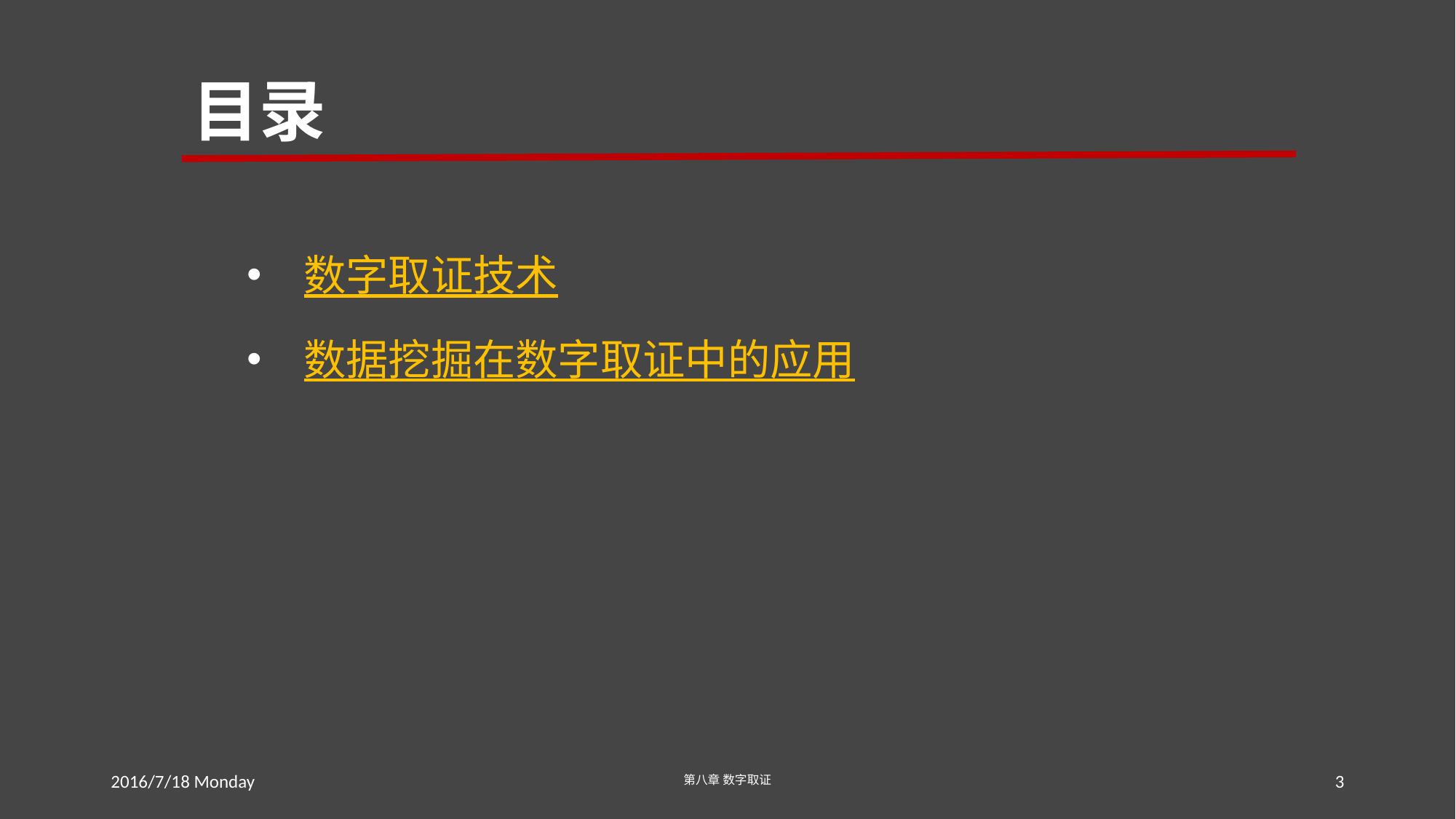

# 目录
  数字取证技术
  数据挖掘在数字取证中的应用

2016/7/18 Monday
第八章 数字取证
3